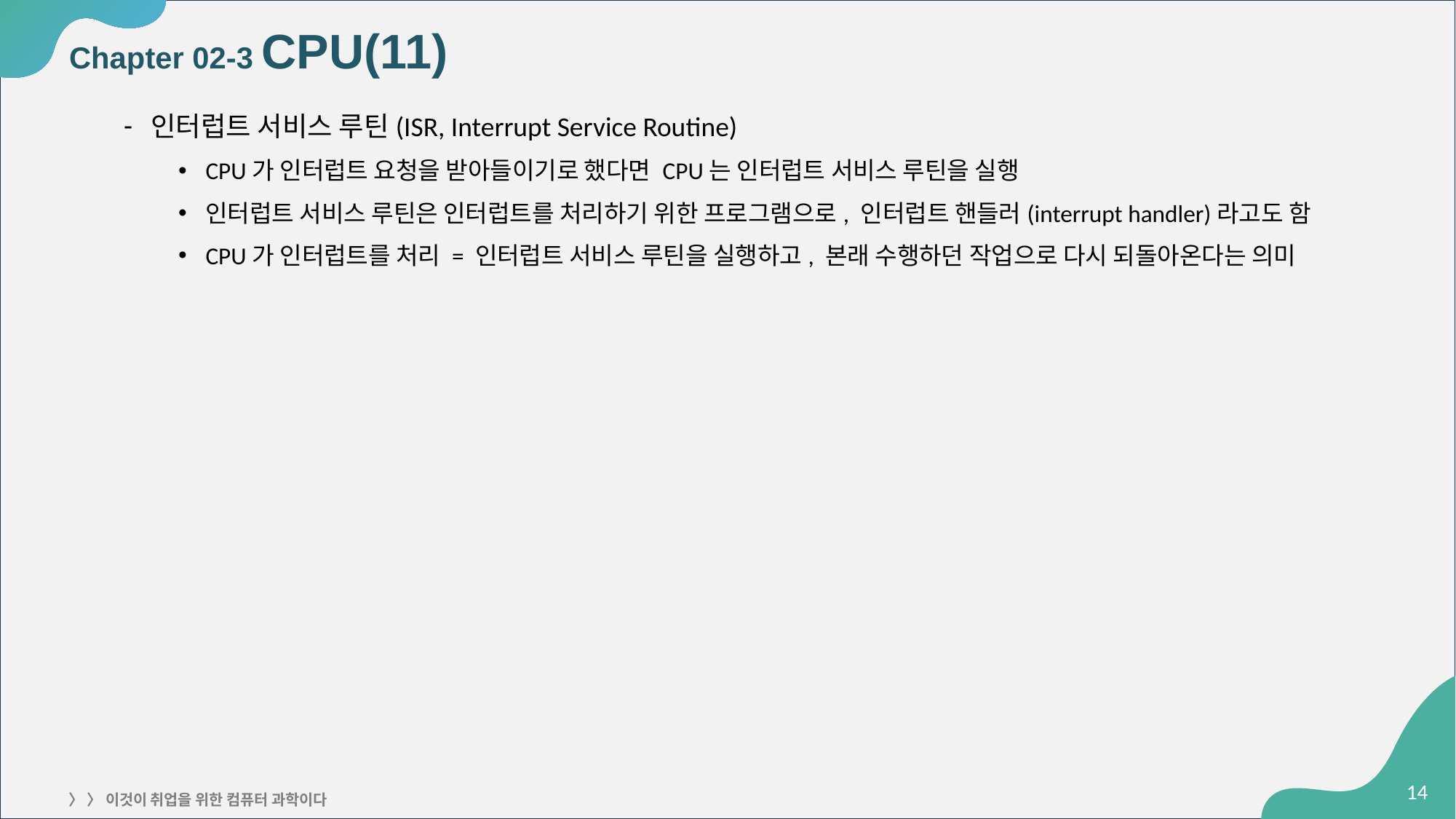

# Chapter 02-3 CPU(11)
인터럽트 서비스 루틴(ISR, Interrupt Service Routine)
CPU가 인터럽트 요청을 받아들이기로 했다면 CPU는 인터럽트 서비스 루틴을 실행
인터럽트 서비스 루틴은 인터럽트를 처리하기 위한 프로그램으로, 인터럽트 핸들러(interrupt handler)라고도 함
CPU가 인터럽트를 처리 = 인터럽트 서비스 루틴을 실행하고, 본래 수행하던 작업으로 다시 되돌아온다는 의미
14
〉 〉 이것이 취업을 위한 컴퓨터 과학이다